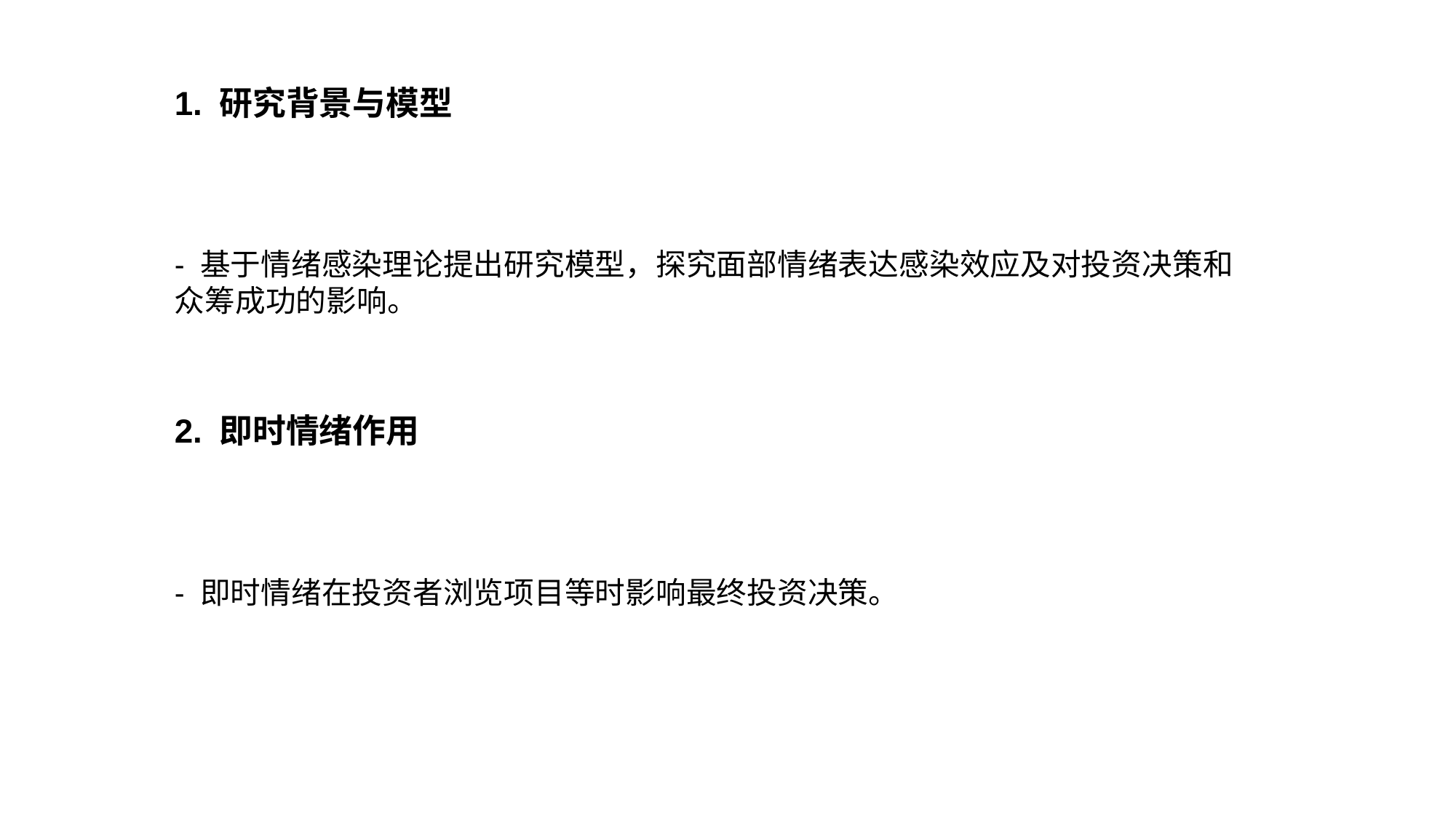

1. 研究背景与模型

- 基于情绪感染理论提出研究模型，探究面部情绪表达感染效应及对投资决策和众筹成功的影响。
2. 即时情绪作用
- 即时情绪在投资者浏览项目等时影响最终投资决策。